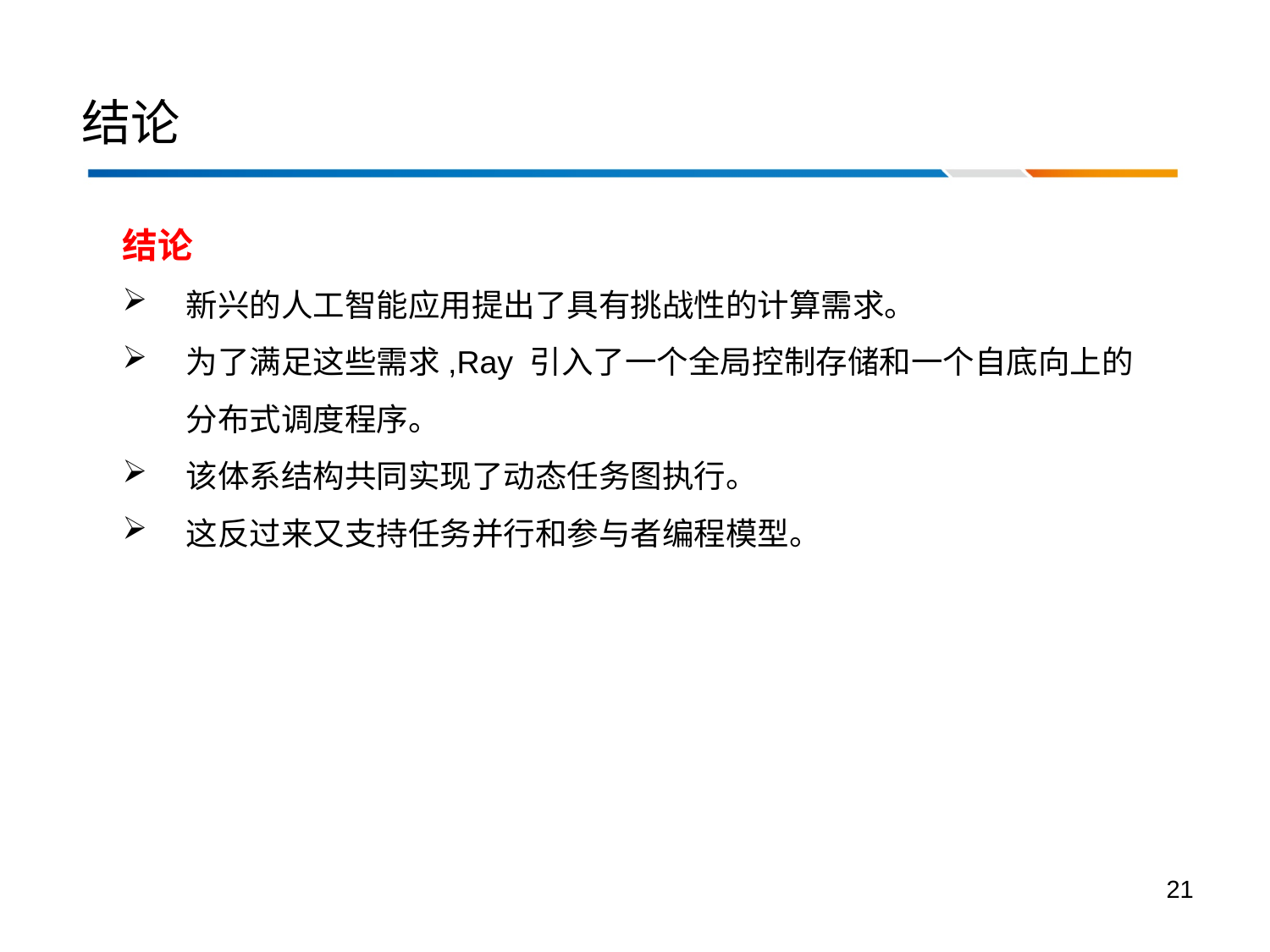

# 结论
结论
新兴的人工智能应用提出了具有挑战性的计算需求。
为了满足这些需求,Ray 引入了一个全局控制存储和一个自底向上的分布式调度程序。
该体系结构共同实现了动态任务图执行。
这反过来又支持任务并行和参与者编程模型。
21